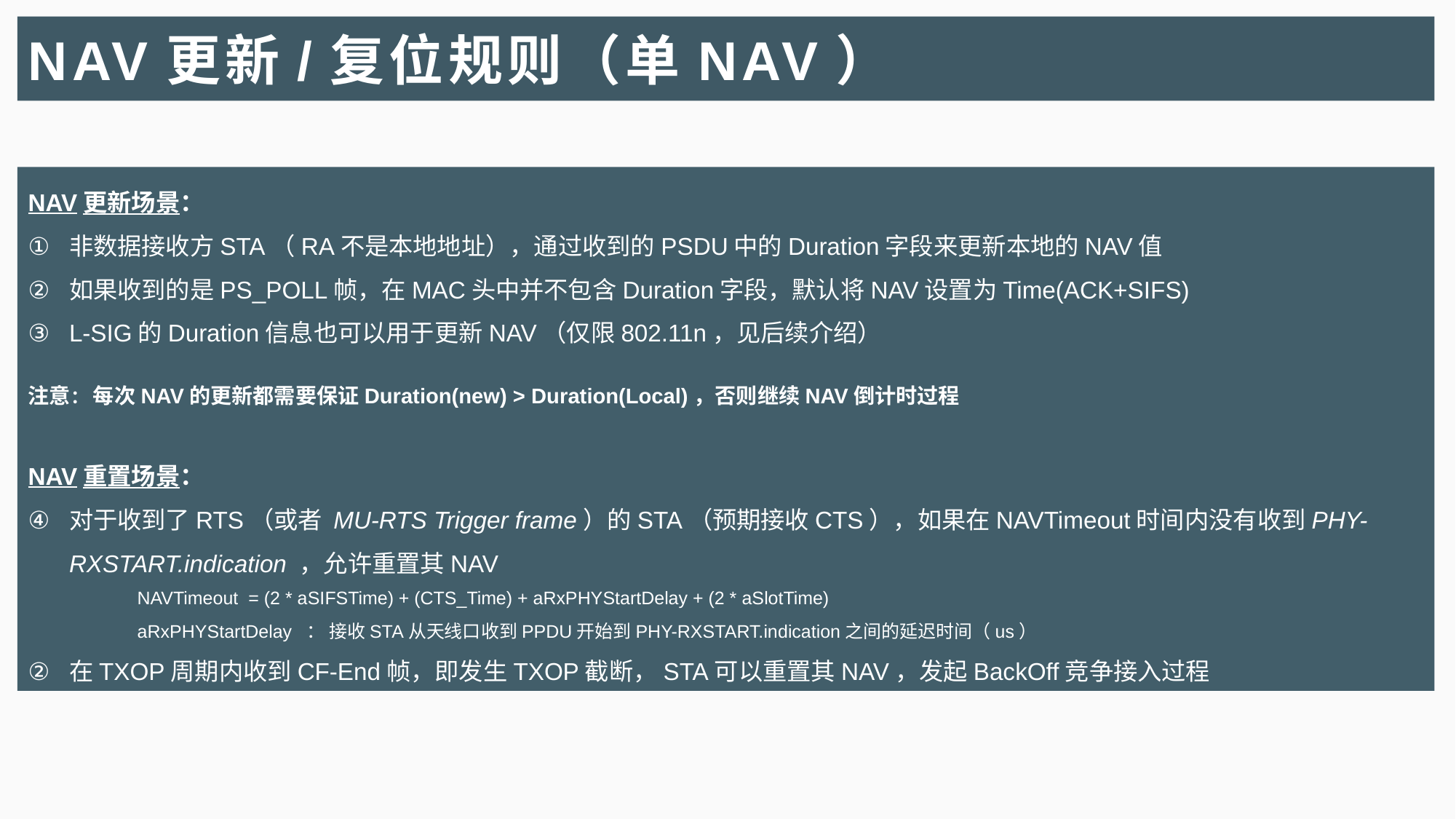

# NAV更新/复位规则（单NAV）
NAV更新场景：
非数据接收方STA（RA不是本地地址），通过收到的PSDU中的Duration字段来更新本地的NAV值
如果收到的是PS_POLL帧，在MAC头中并不包含Duration字段，默认将NAV设置为Time(ACK+SIFS)
L-SIG的Duration信息也可以用于更新NAV（仅限802.11n，见后续介绍）

注意： 每次NAV的更新都需要保证Duration(new) > Duration(Local)，否则继续NAV倒计时过程

NAV重置场景：
对于收到了RTS（或者 MU-RTS Trigger frame）的STA（预期接收CTS），如果在NAVTimeout时间内没有收到PHY-RXSTART.indication ，允许重置其NAV
     	NAVTimeout  = (2 * aSIFSTime) + (CTS_Time) + aRxPHYStartDelay + (2 * aSlotTime)
       	aRxPHYStartDelay  ： 接收STA从天线口收到PPDU开始到PHY-RXSTART.indication之间的延迟时间（us）
在TXOP周期内收到CF-End帧，即发生TXOP截断，STA可以重置其NAV，发起BackOff竞争接入过程